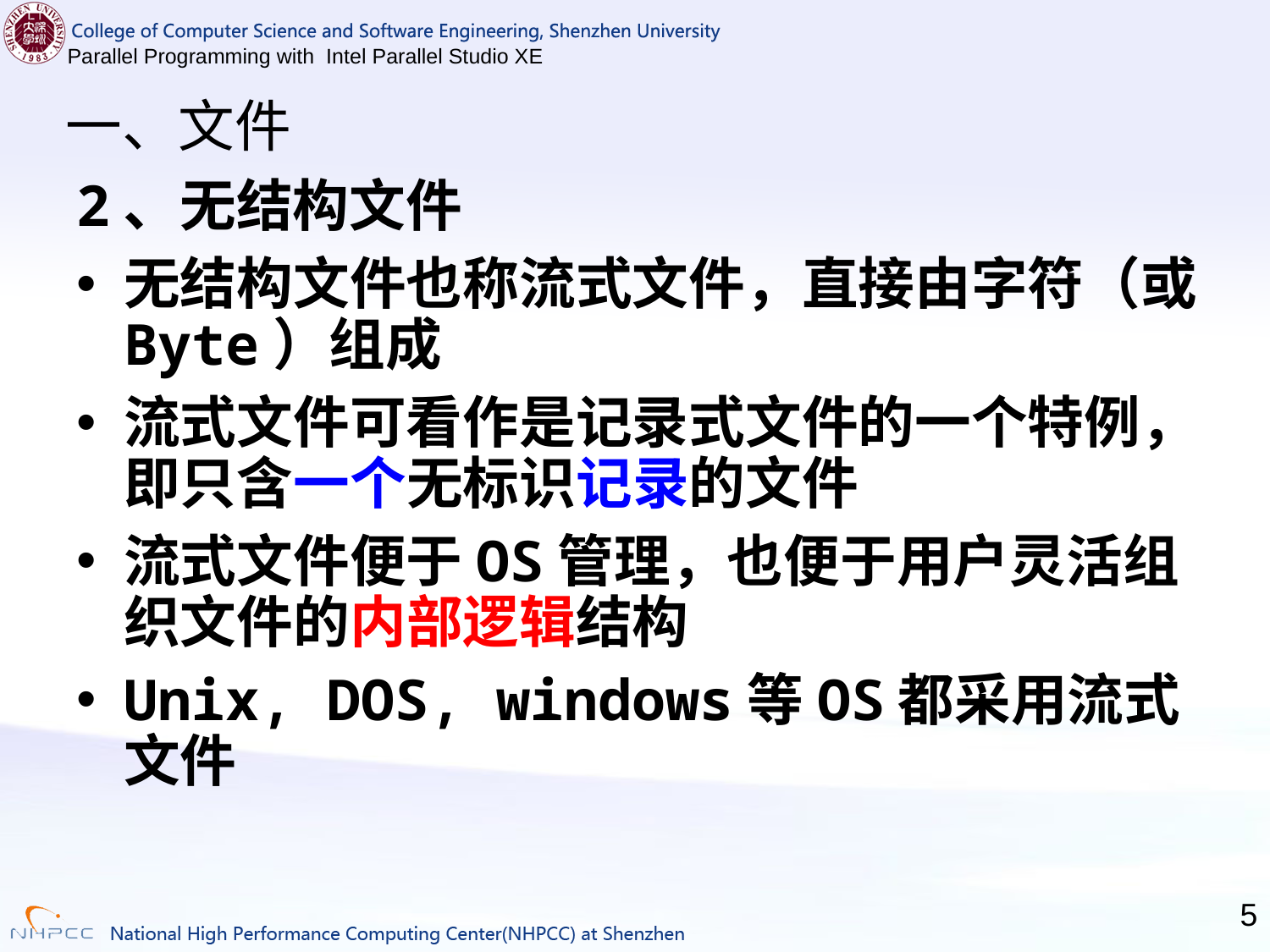

# 一、文件
2、无结构文件
无结构文件也称流式文件，直接由字符（或Byte）组成
流式文件可看作是记录式文件的一个特例，即只含一个无标识记录的文件
流式文件便于OS管理，也便于用户灵活组织文件的内部逻辑结构
Unix, DOS, windows等OS都采用流式文件
5